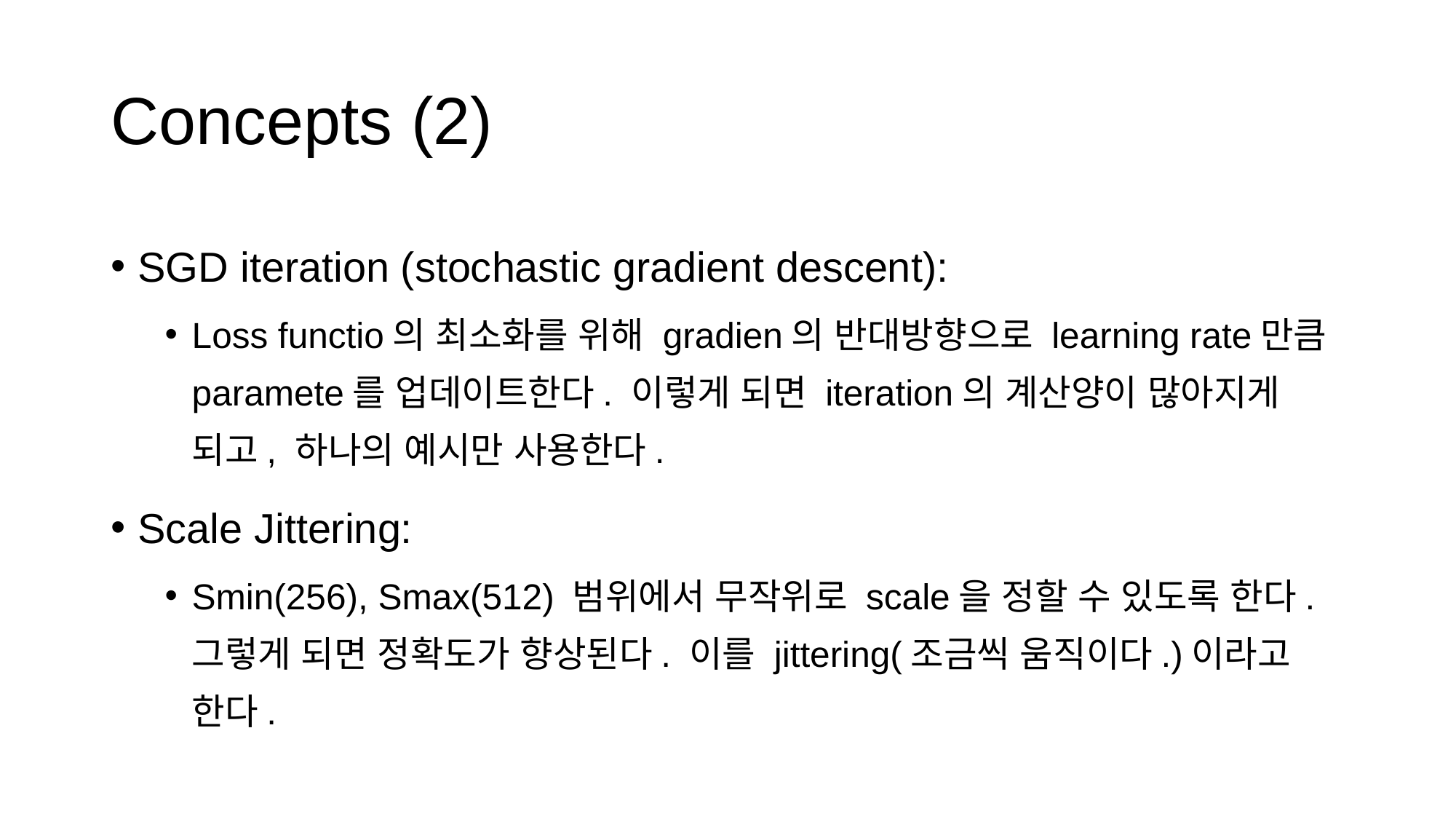

# Concepts (2)
SGD iteration (stochastic gradient descent):
Loss functio의 최소화를 위해 gradien의 반대방향으로 learning rate만큼 paramete를 업데이트한다. 이렇게 되면 iteration의 계산양이 많아지게 되고, 하나의 예시만 사용한다.
Scale Jittering:
Smin(256), Smax(512) 범위에서 무작위로 scale을 정할 수 있도록 한다. 그렇게 되면 정확도가 향상된다. 이를 jittering(조금씩 움직이다.)이라고 한다.